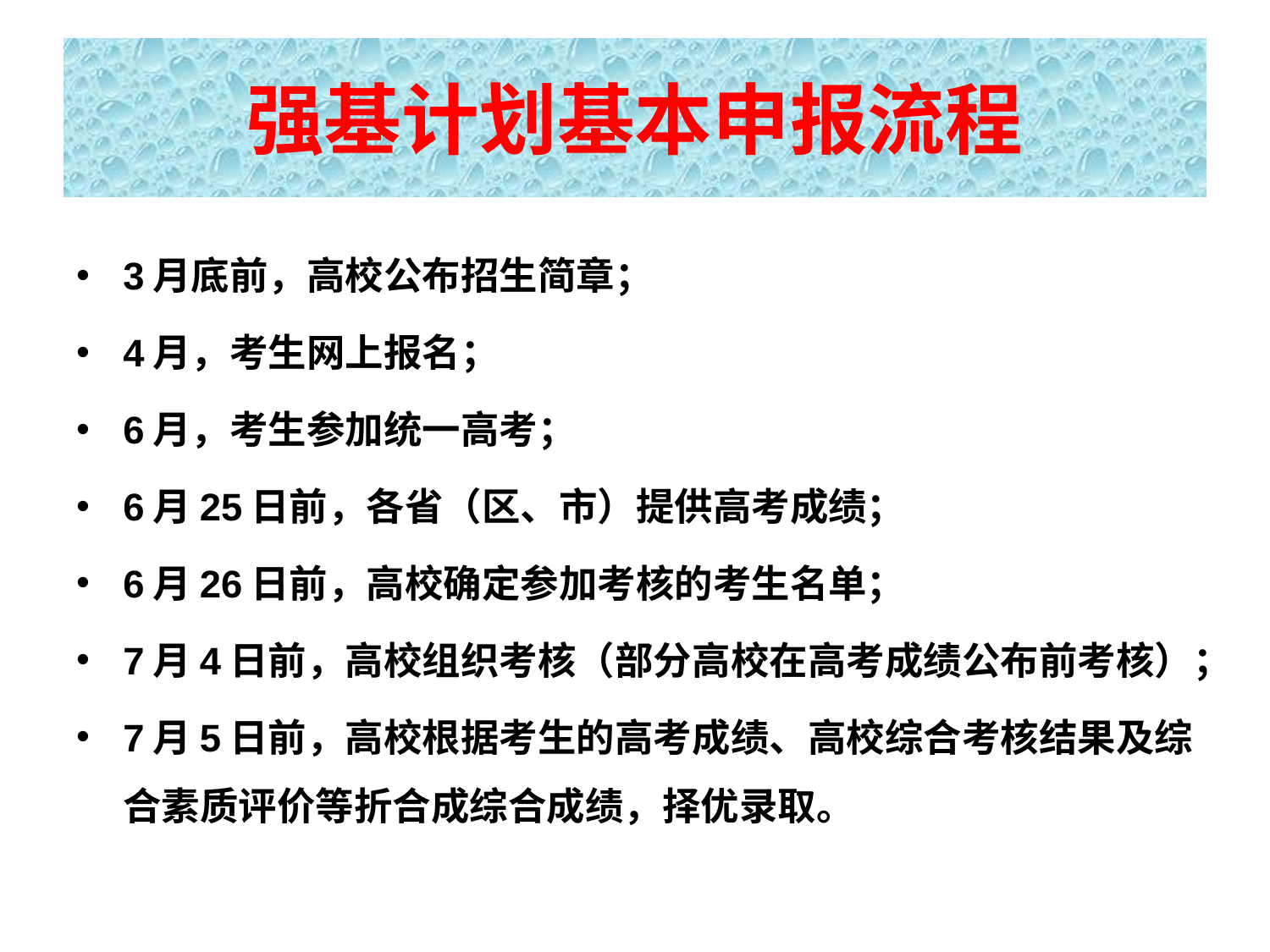

# 强基计划基本申报流程
3月底前，高校公布招生简章；
4月，考生网上报名；
6月，考生参加统一高考；
6月25日前，各省（区、市）提供高考成绩；
6月26日前，高校确定参加考核的考生名单；
7月4日前，高校组织考核（部分高校在高考成绩公布前考核）；
7月5日前，高校根据考生的高考成绩、高校综合考核结果及综合素质评价等折合成综合成绩，择优录取。